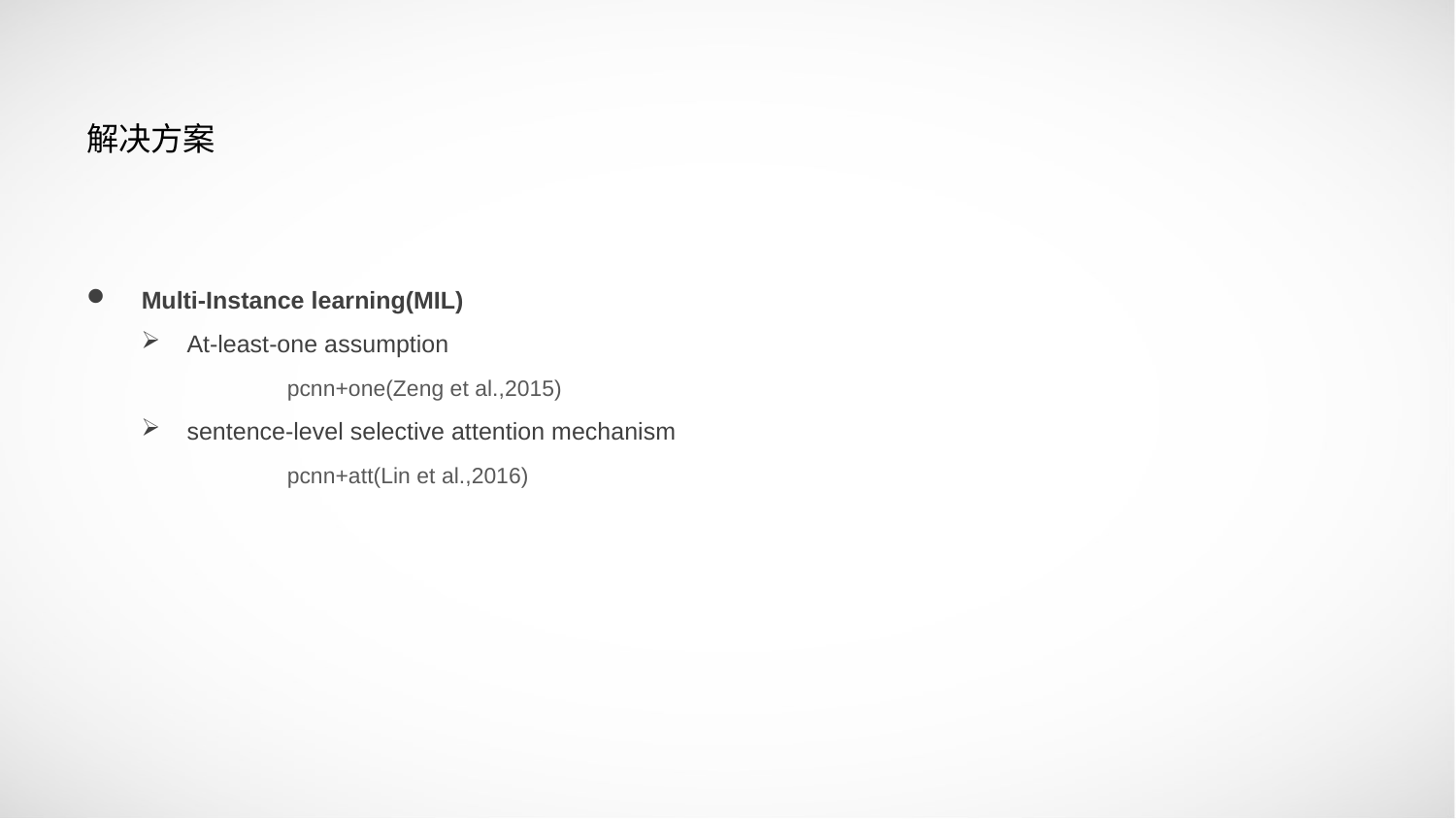

解决方案
Multi-Instance learning(MIL)
At-least-one assumption
	pcnn+one(Zeng et al.,2015)
sentence-level selective attention mechanism
	pcnn+att(Lin et al.,2016)